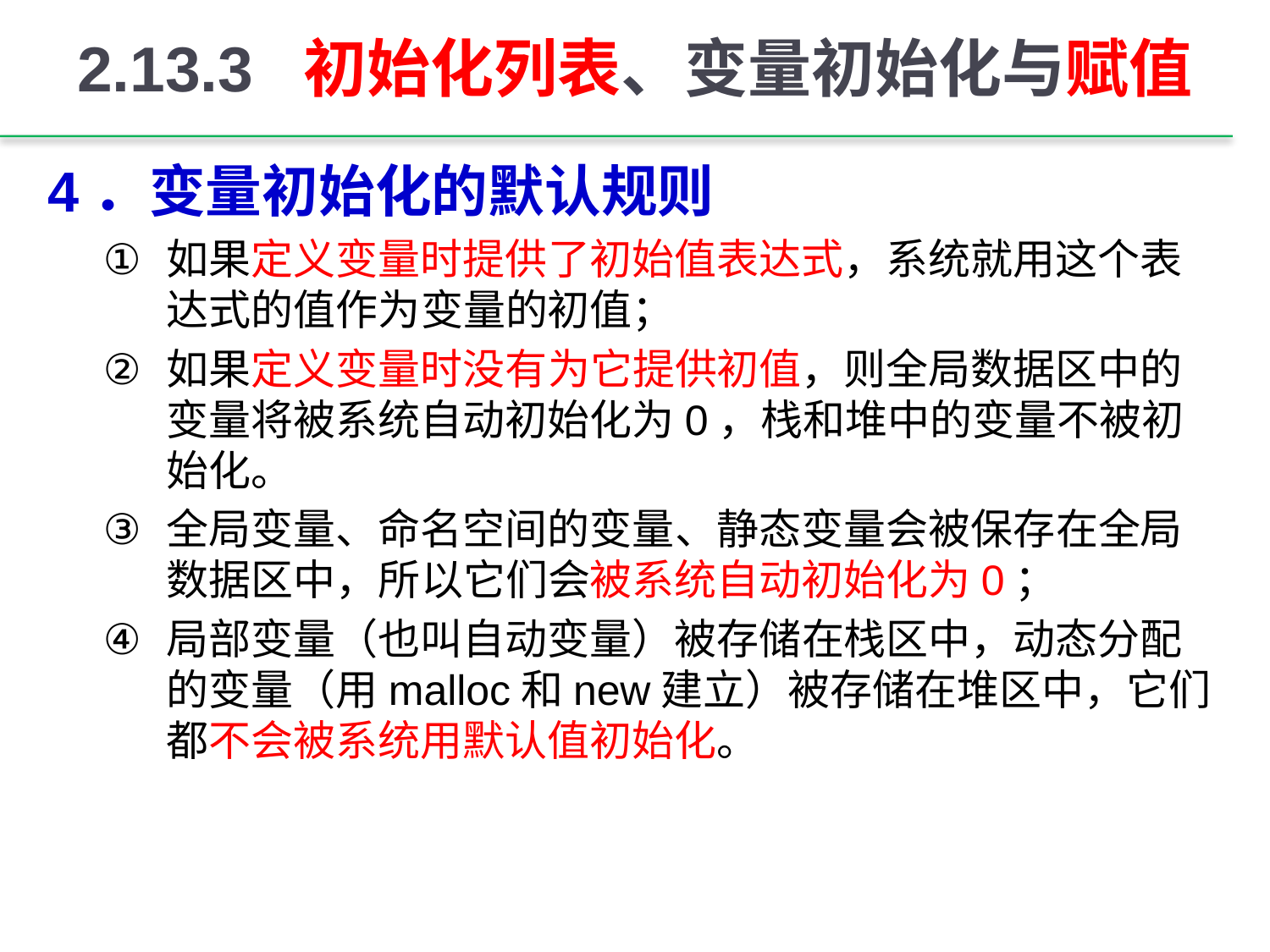

# 2.13.3  初始化列表、变量初始化与赋值
4．变量初始化的默认规则
如果定义变量时提供了初始值表达式，系统就用这个表达式的值作为变量的初值；
如果定义变量时没有为它提供初值，则全局数据区中的变量将被系统自动初始化为0，栈和堆中的变量不被初始化。
全局变量、命名空间的变量、静态变量会被保存在全局数据区中，所以它们会被系统自动初始化为0；
局部变量（也叫自动变量）被存储在栈区中，动态分配的变量（用malloc和new建立）被存储在堆区中，它们都不会被系统用默认值初始化。